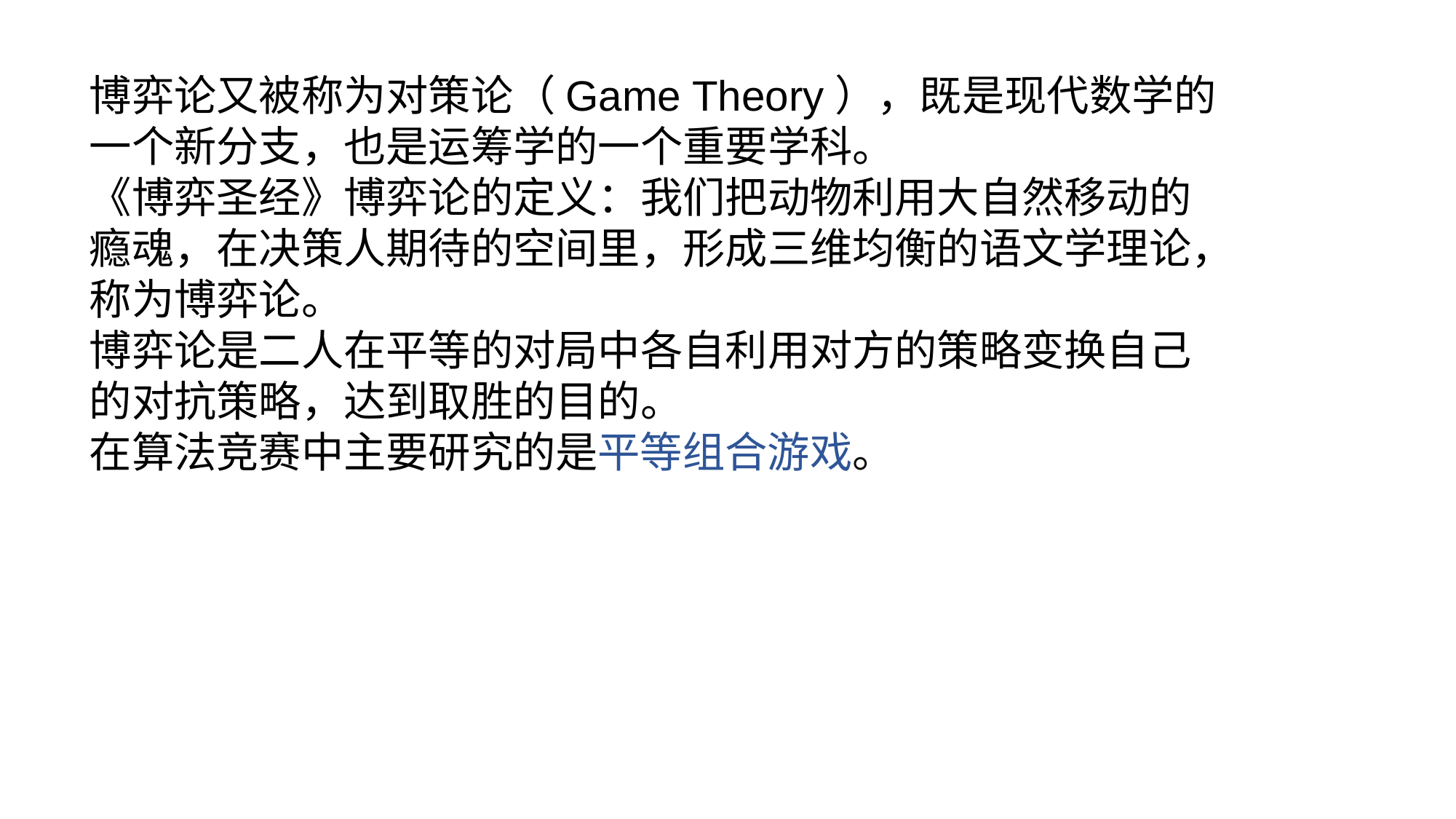

博弈论又被称为对策论（Game Theory），既是现代数学的一个新分支，也是运筹学的一个重要学科。
《博弈圣经》博弈论的定义：我们把动物利用大自然移动的瘾魂，在决策人期待的空间里，形成三维均衡的语文学理论，称为博弈论。
博弈论是二人在平等的对局中各自利用对方的策略变换自己的对抗策略，达到取胜的目的。
在算法竞赛中主要研究的是平等组合游戏。